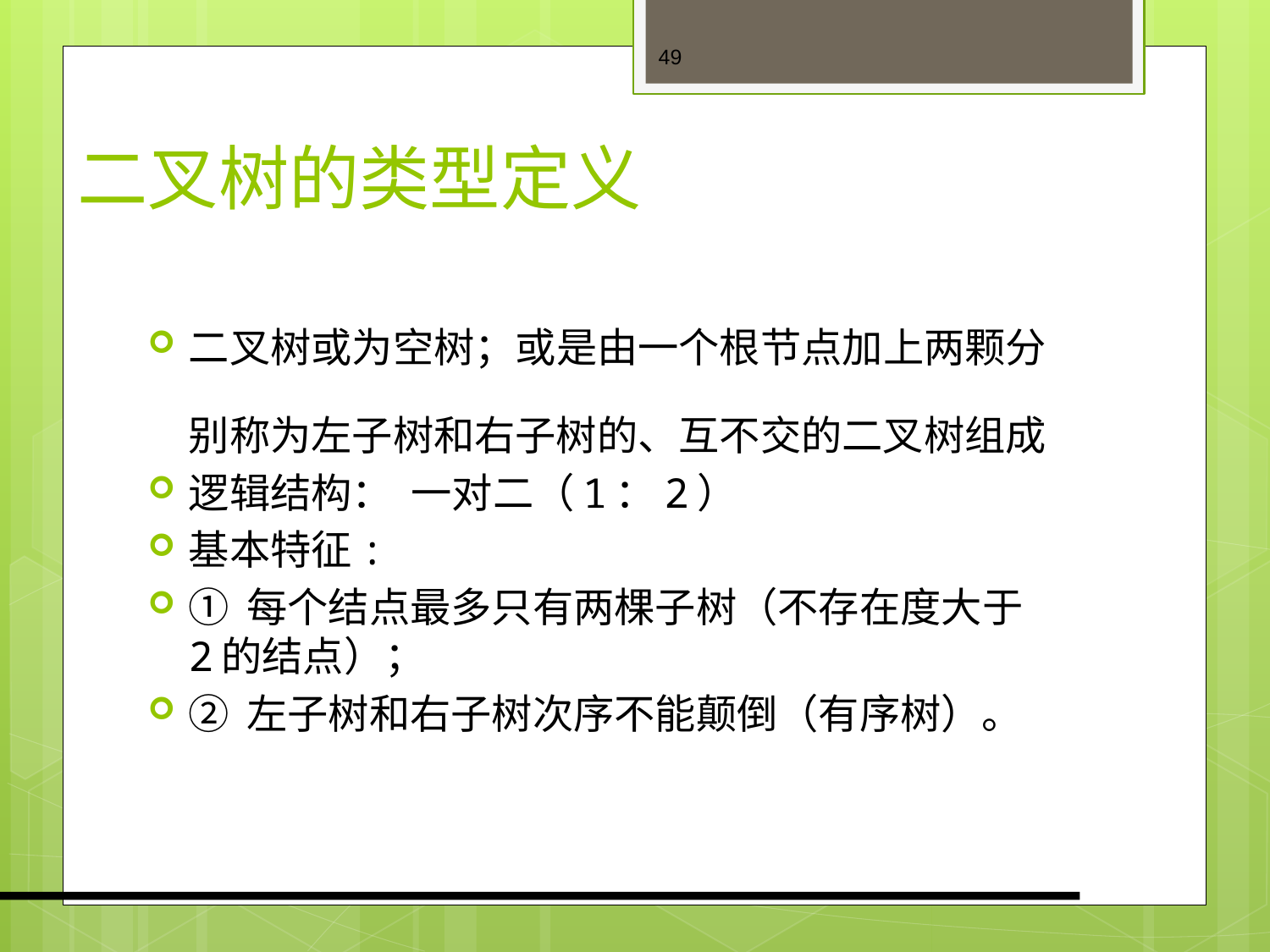

# 二叉树的类型定义
二叉树或为空树；或是由一个根节点加上两颗分别称为左子树和右子树的、互不交的二叉树组成
逻辑结构：  一对二（1：2）
基本特征:
① 每个结点最多只有两棵子树（不存在度大于2的结点）；
② 左子树和右子树次序不能颠倒（有序树）。
49